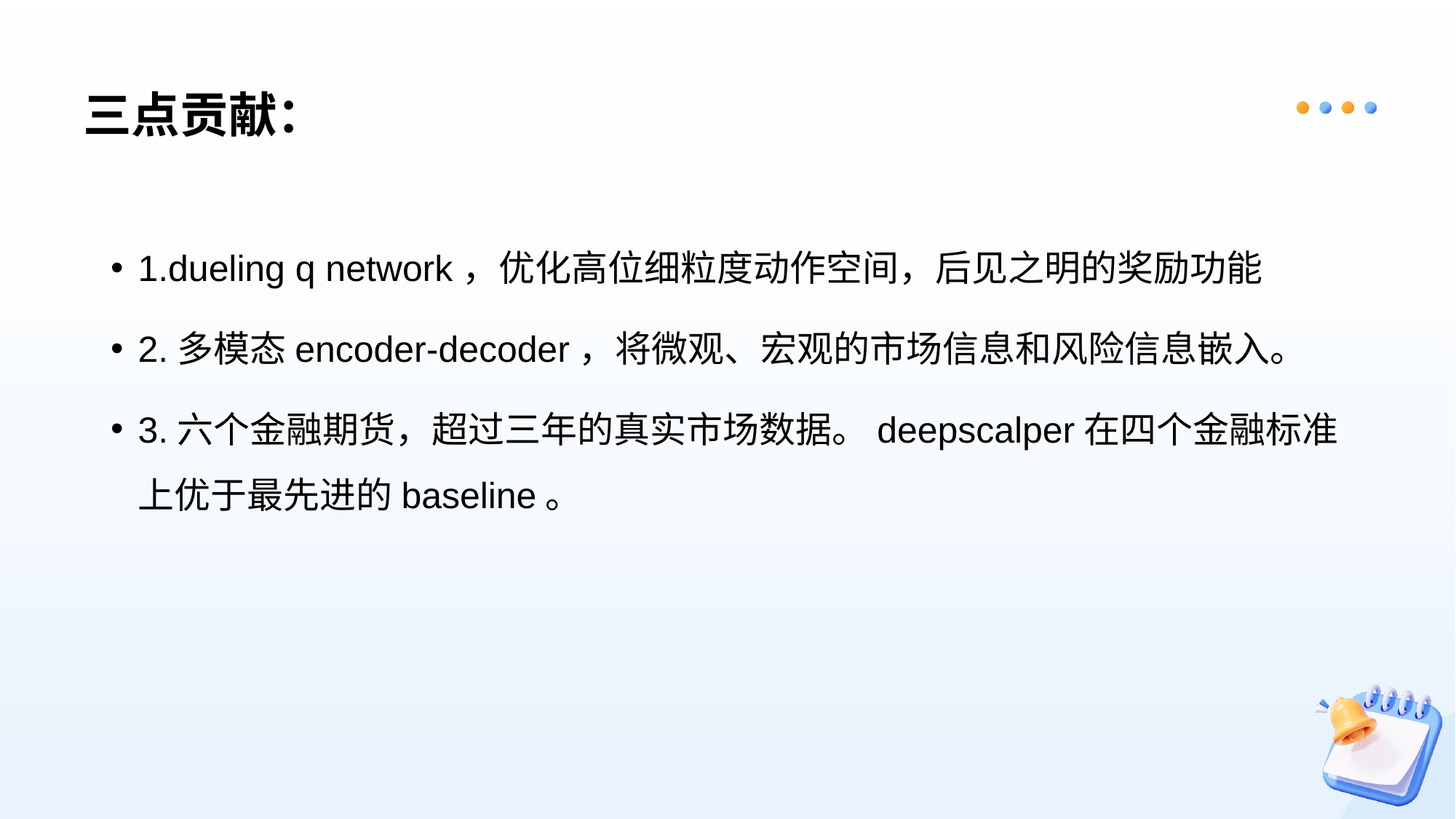

# 三点贡献：
1.dueling q network，优化高位细粒度动作空间，后见之明的奖励功能
2.多模态encoder-decoder，将微观、宏观的市场信息和风险信息嵌入。
3.六个金融期货，超过三年的真实市场数据。deepscalper在四个金融标准上优于最先进的baseline。